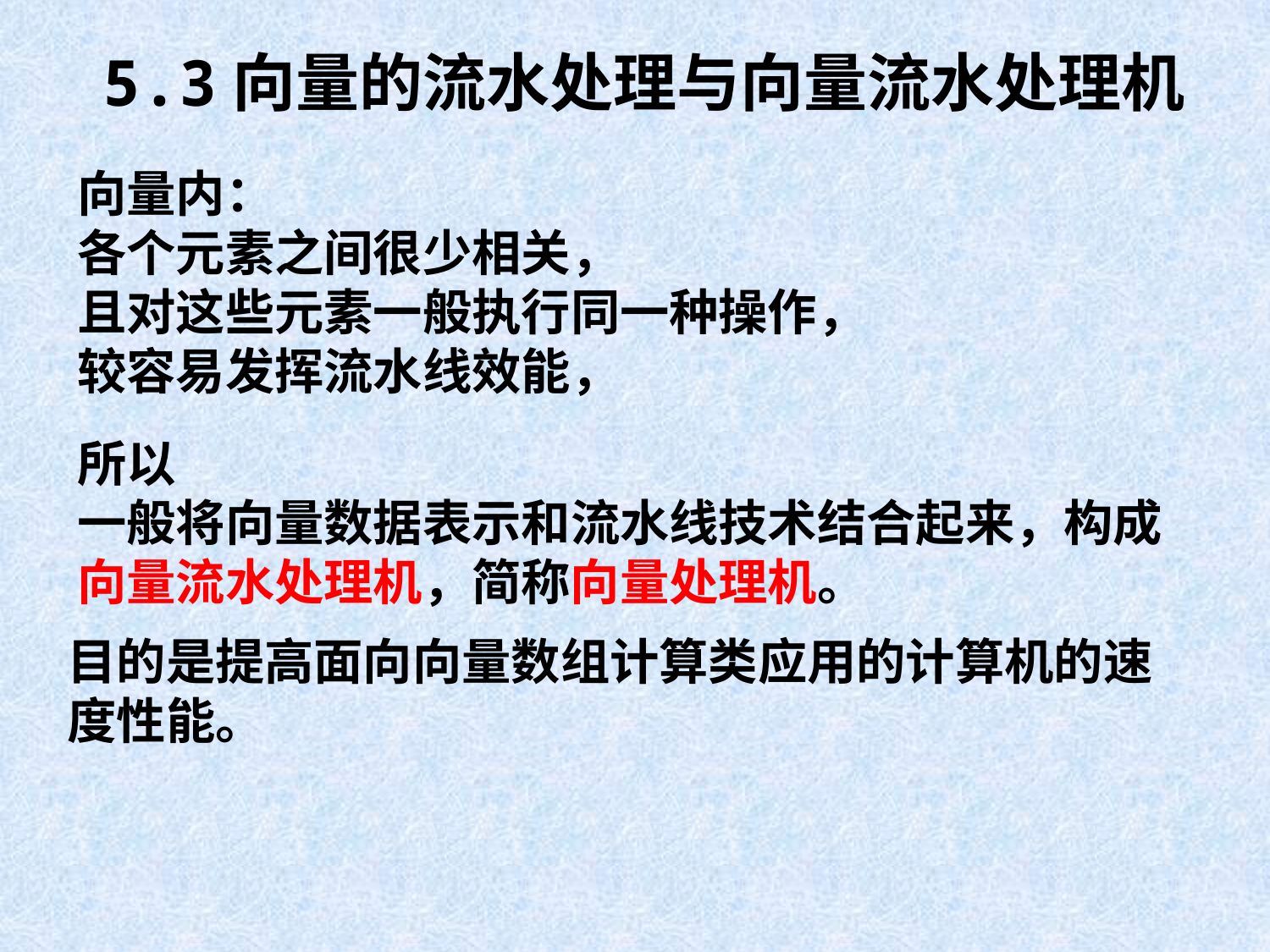

5.3向量的流水处理与向量流水处理机
向量内：
各个元素之间很少相关，
且对这些元素一般执行同一种操作，
较容易发挥流水线效能，
所以
一般将向量数据表示和流水线技术结合起来，构成向量流水处理机，简称向量处理机。
目的是提高面向向量数组计算类应用的计算机的速度性能。